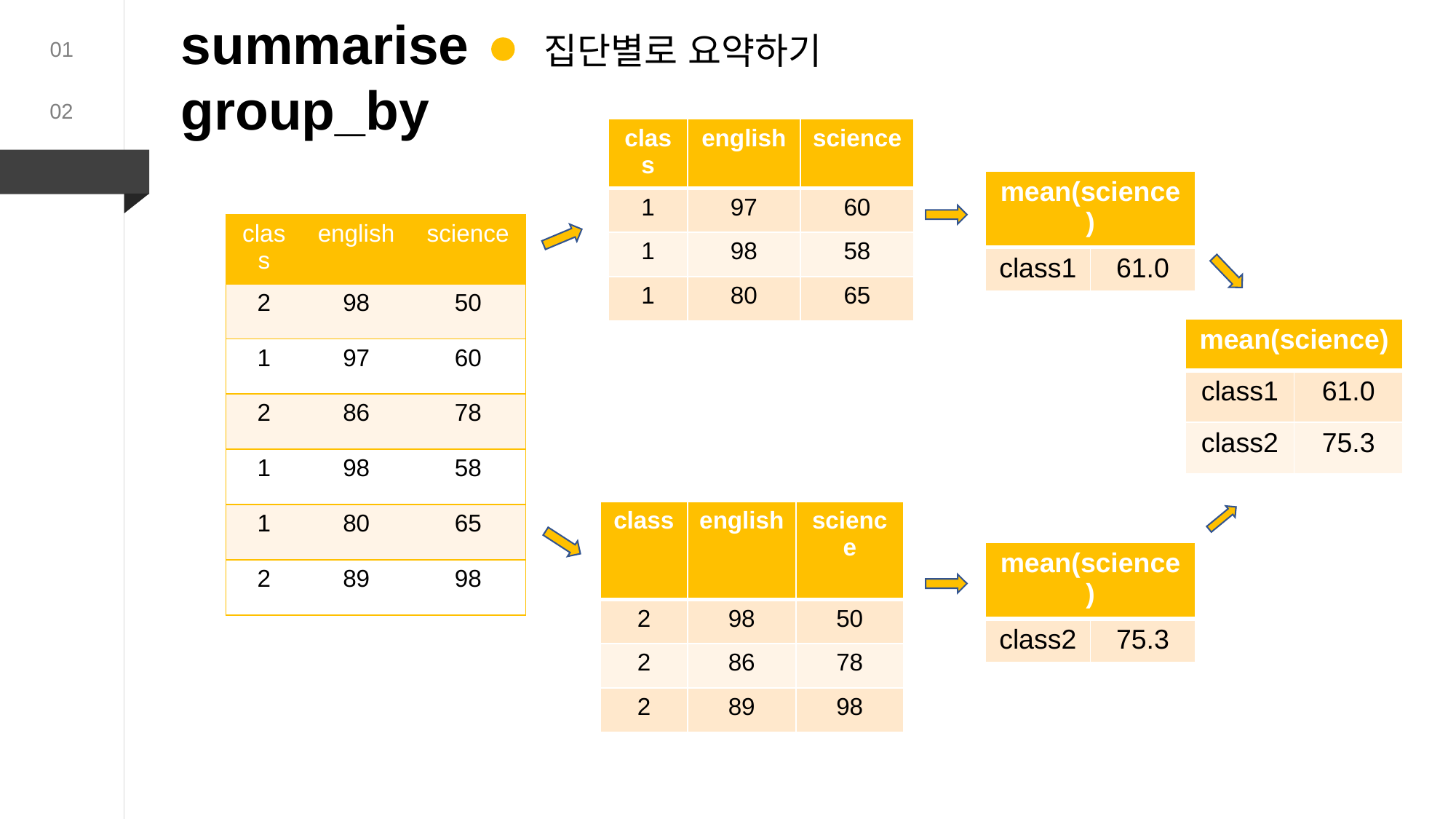

summarise
group_by
집단별로 요약하기
01

02
02
| class | english | science |
| --- | --- | --- |
| 1 | 97 | 60 |
| 1 | 98 | 58 |
| 1 | 80 | 65 |

03
| mean(science) |  |
| --- | --- |
| class1 | 61.0 |

| class | english | science |
| --- | --- | --- |
| 2 | 98 | 50 |
| 1 | 97 | 60 |
| 2 | 86 | 78 |
| 1 | 98 | 58 |
| 1 | 80 | 65 |
| 2 | 89 | 98 |

| mean(science) |  |
| --- | --- |
| class1 | 61.0 |
| class2 | 75.3 |
| class | english | science |
| --- | --- | --- |
| 2 | 98 | 50 |
| 2 | 86 | 78 |
| 2 | 89 | 98 |

| mean(science) |  |
| --- | --- |
| class2 | 75.3 |